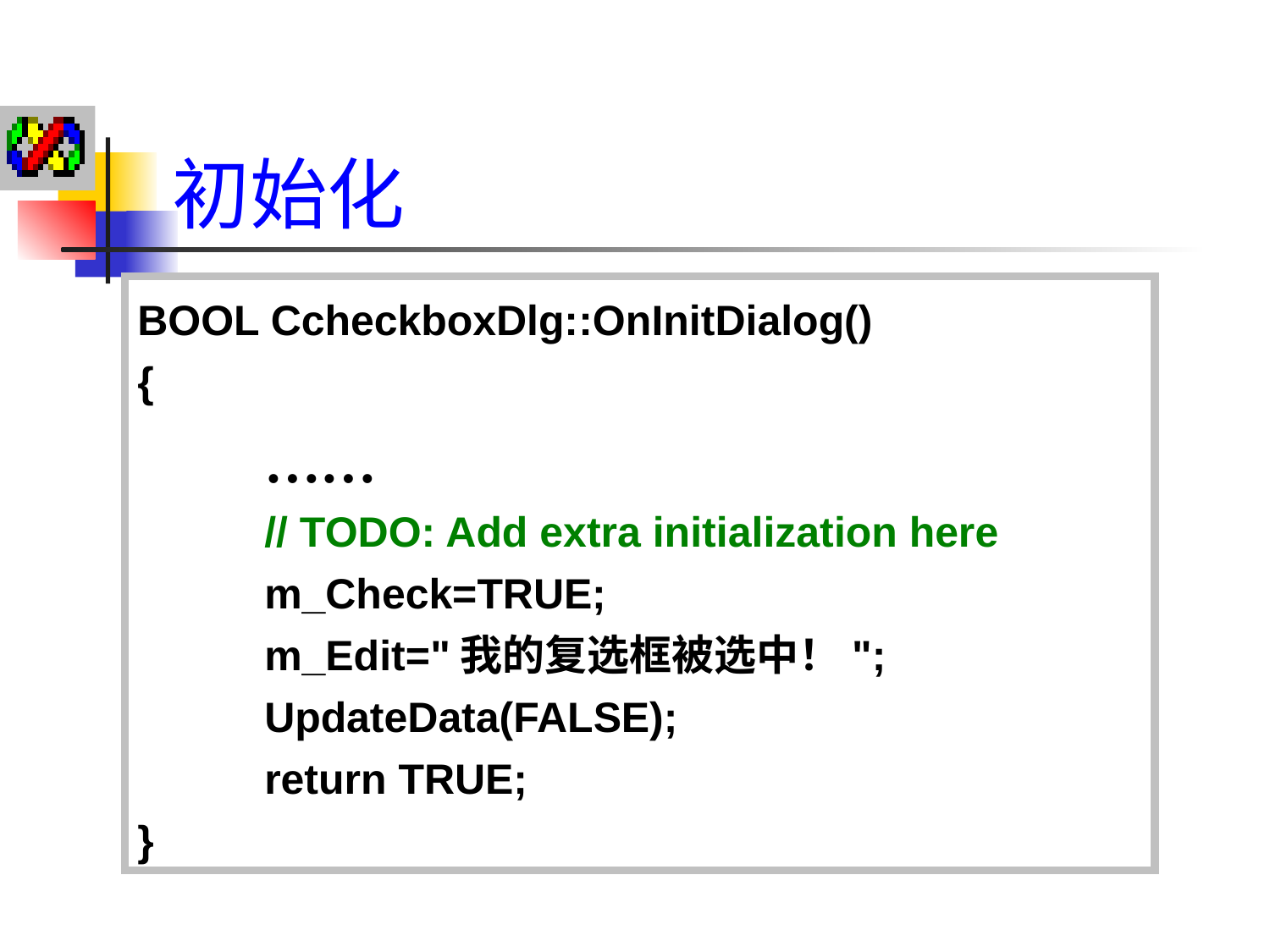

初始化
BOOL CcheckboxDlg::OnInitDialog()
{
	……
	// TODO: Add extra initialization here
	m_Check=TRUE;
	m_Edit="我的复选框被选中！";
	UpdateData(FALSE);
	return TRUE;
}